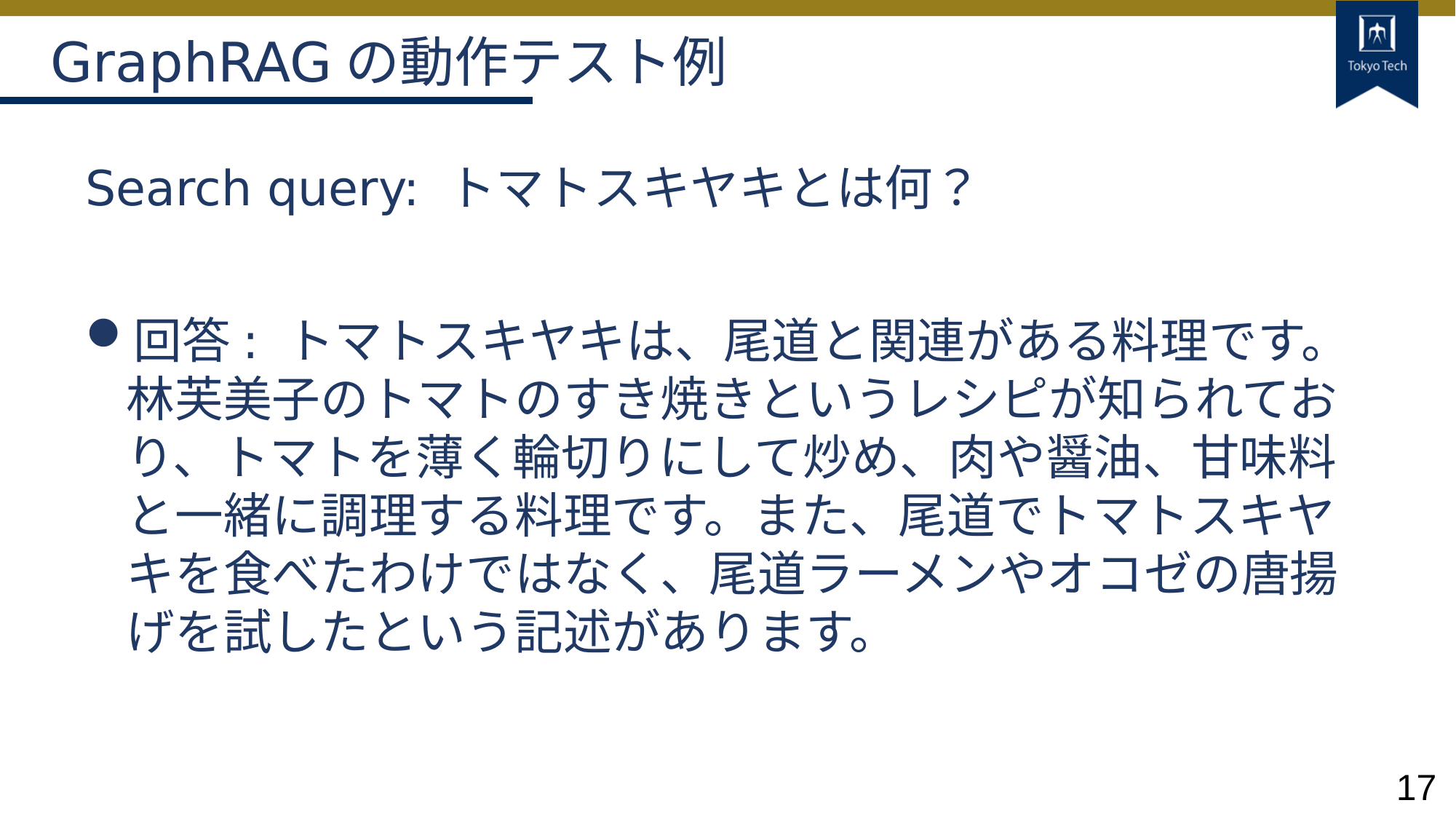

# GraphRAGの動作テスト例
Search query: トマトスキヤキとは何？

回答: トマトスキヤキは、尾道と関連がある料理です。林芙美子のトマトのすき焼きというレシピが知られており、トマトを薄く輪切りにして炒め、肉や醤油、甘味料と一緒に調理する料理です。また、尾道でトマトスキヤキを食べたわけではなく、尾道ラーメンやオコゼの唐揚げを試したという記述があります。